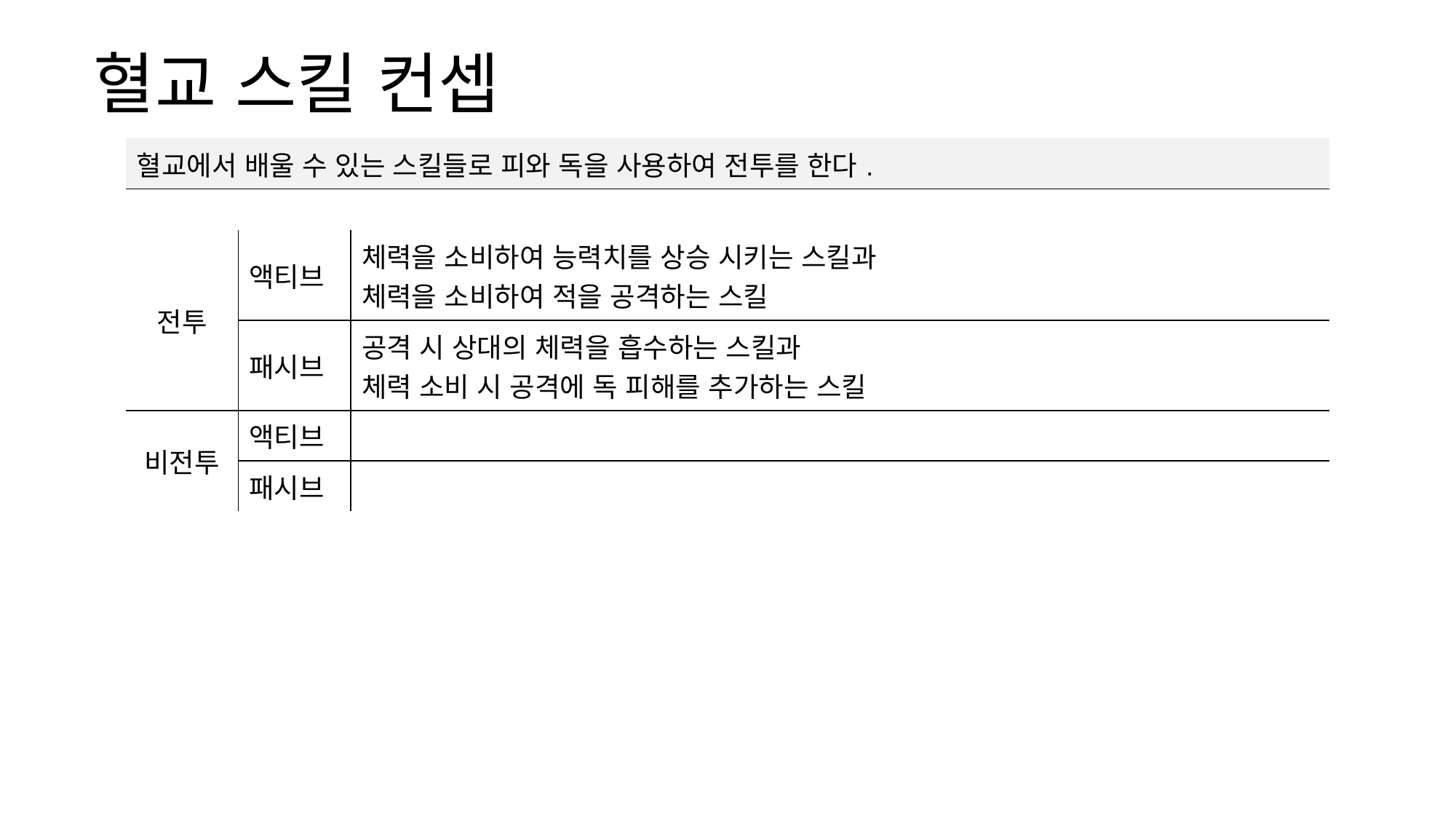

혈교 스킬 컨셉
| 혈교에서 배울 수 있는 스킬들로 피와 독을 사용하여 전투를 한다. |  |  |
| --- | --- | --- |
|  |  |  |
| 전투 | 액티브 | 체력을 소비하여 능력치를 상승 시키는 스킬과 체력을 소비하여 적을 공격하는 스킬 |
|  | 패시브 | 공격 시 상대의 체력을 흡수하는 스킬과 체력 소비 시 공격에 독 피해를 추가하는 스킬 |
| 비전투 | 액티브 |  |
|  | 패시브 |  |